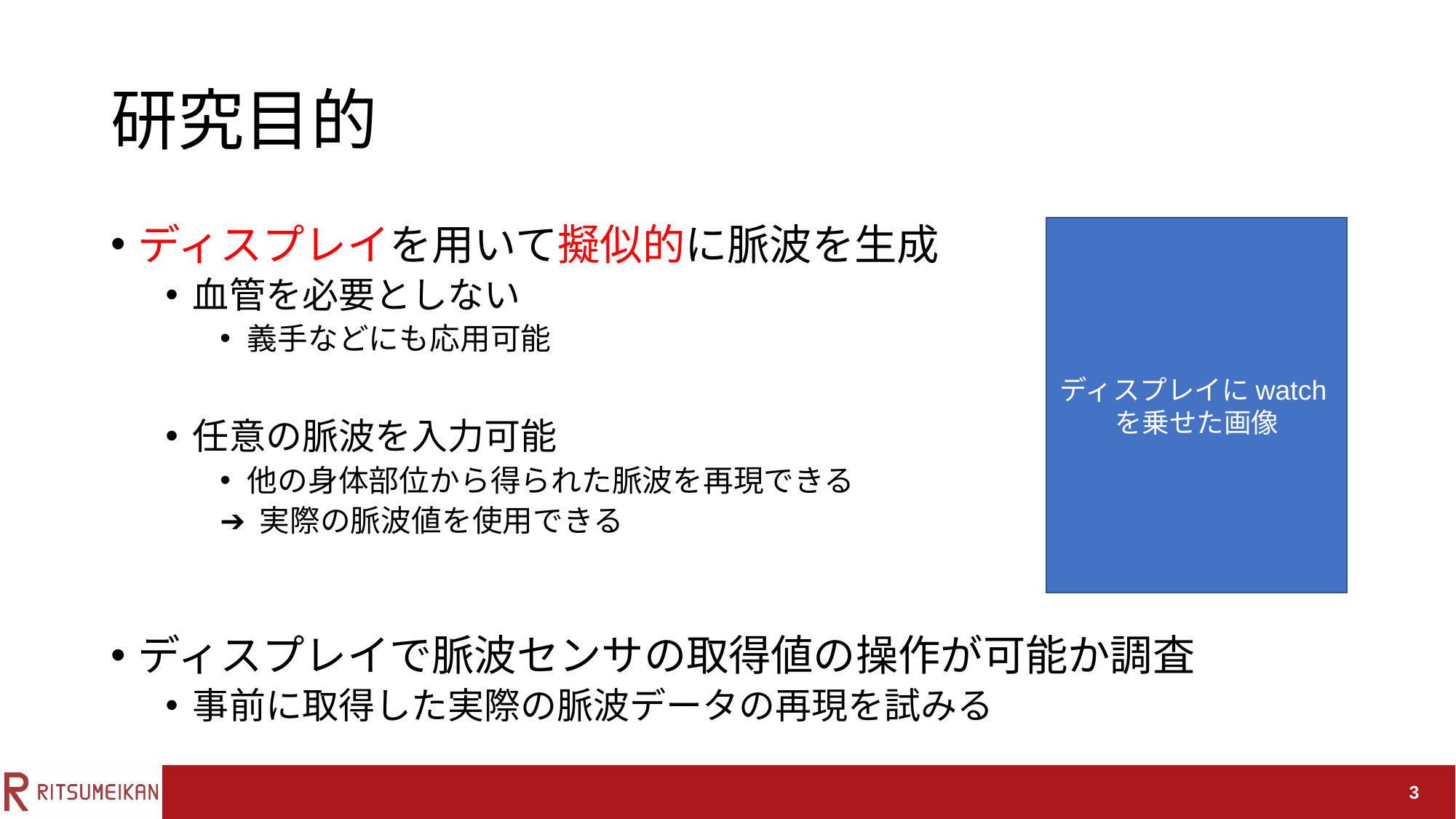

# 研究目的
ディスプレイを用いて擬似的に脈波を生成
血管を必要としない
義手などにも応用可能

任意の脈波を入力可能
他の身体部位から得られた脈波を再現できる
➔ 実際の脈波値を使用できる

ディスプレイで脈波センサの取得値の操作が可能か調査
事前に取得した実際の脈波データの再現を試みる
ディスプレイにwatchを乗せた画像
3